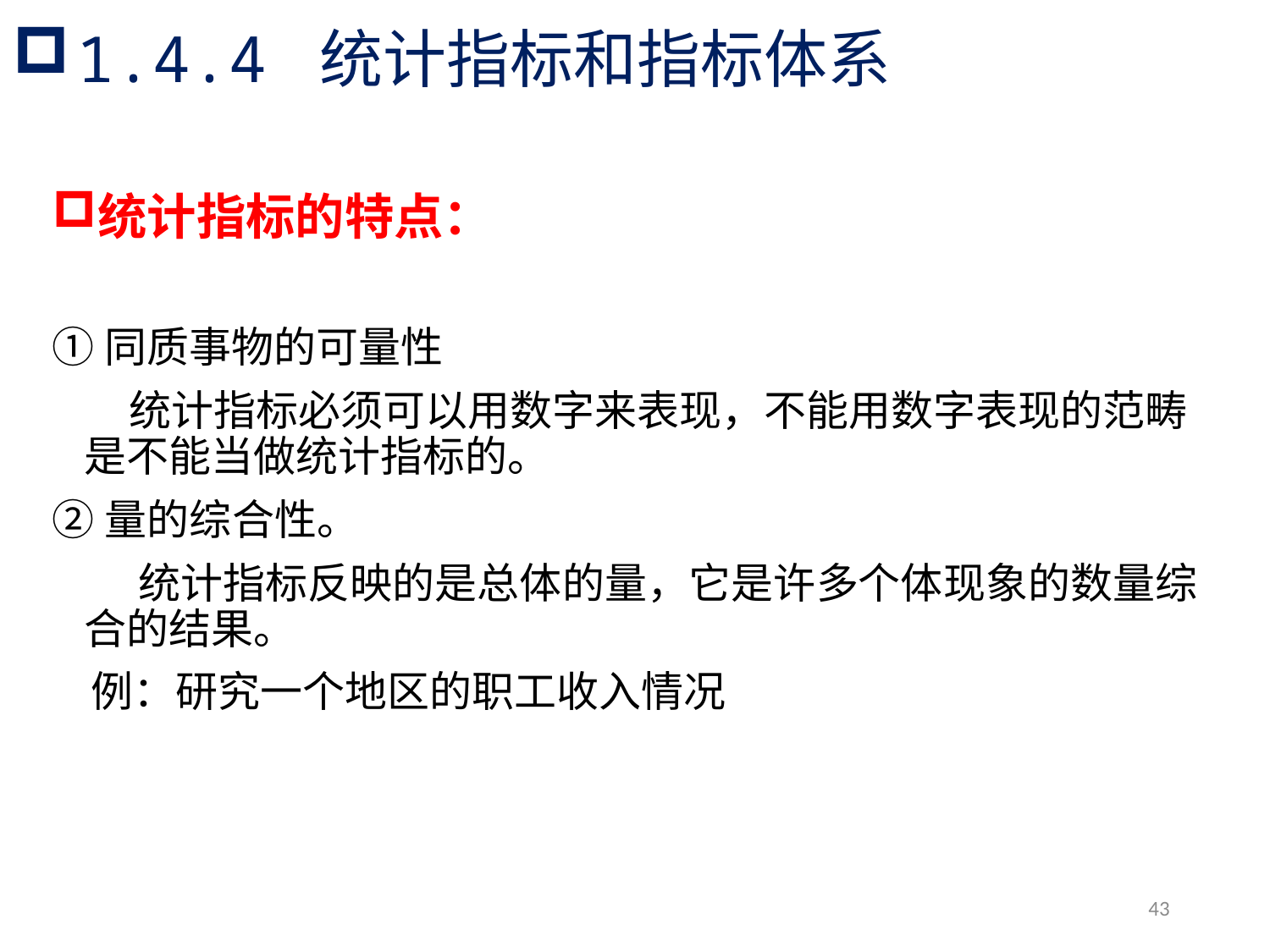

# 1.4.4 统计指标和指标体系
统计指标的特点：

①同质事物的可量性
       统计指标必须可以用数字来表现，不能用数字表现的范畴是不能当做统计指标的。
②量的综合性。
        统计指标反映的是总体的量，它是许多个体现象的数量综合的结果。
   例：研究一个地区的职工收入情况

43